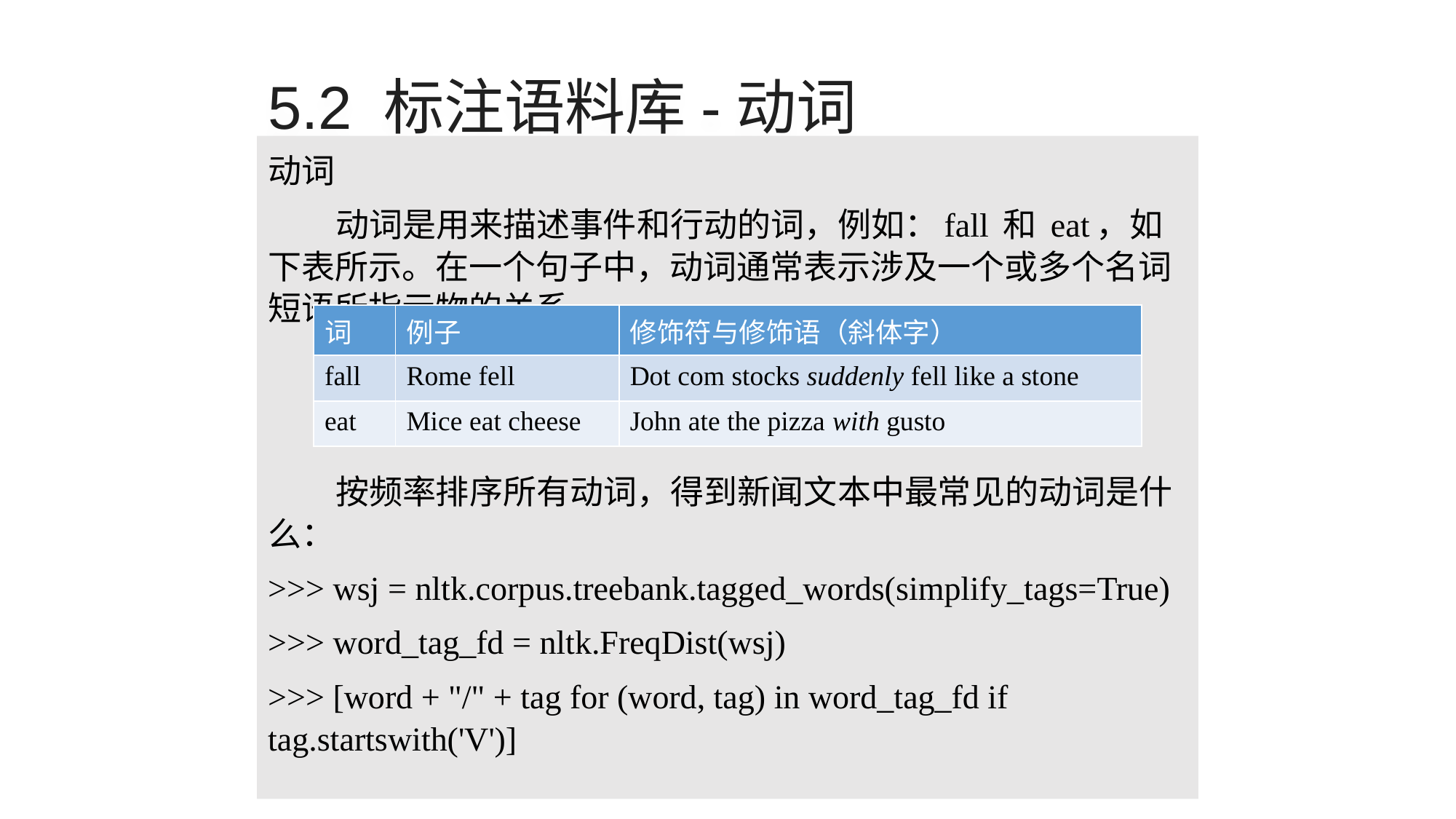

# 5.2 标注语料库-动词
动词
动词是用来描述事件和行动的词，例如：fall 和 eat，如下表所示。在一个句子中，动词通常表示涉及一个或多个名词短语所指示物的关系。

按频率排序所有动词，得到新闻文本中最常见的动词是什么：
>>> wsj = nltk.corpus.treebank.tagged_words(simplify_tags=True)
>>> word_tag_fd = nltk.FreqDist(wsj)
>>> [word + "/" + tag for (word, tag) in word_tag_fd if tag.startswith('V')]
| 词 | 例子 | 修饰符与修饰语（斜体字） |
| --- | --- | --- |
| fall | Rome fell | Dot com stocks suddenly fell like a stone |
| eat | Mice eat cheese | John ate the pizza with gusto |